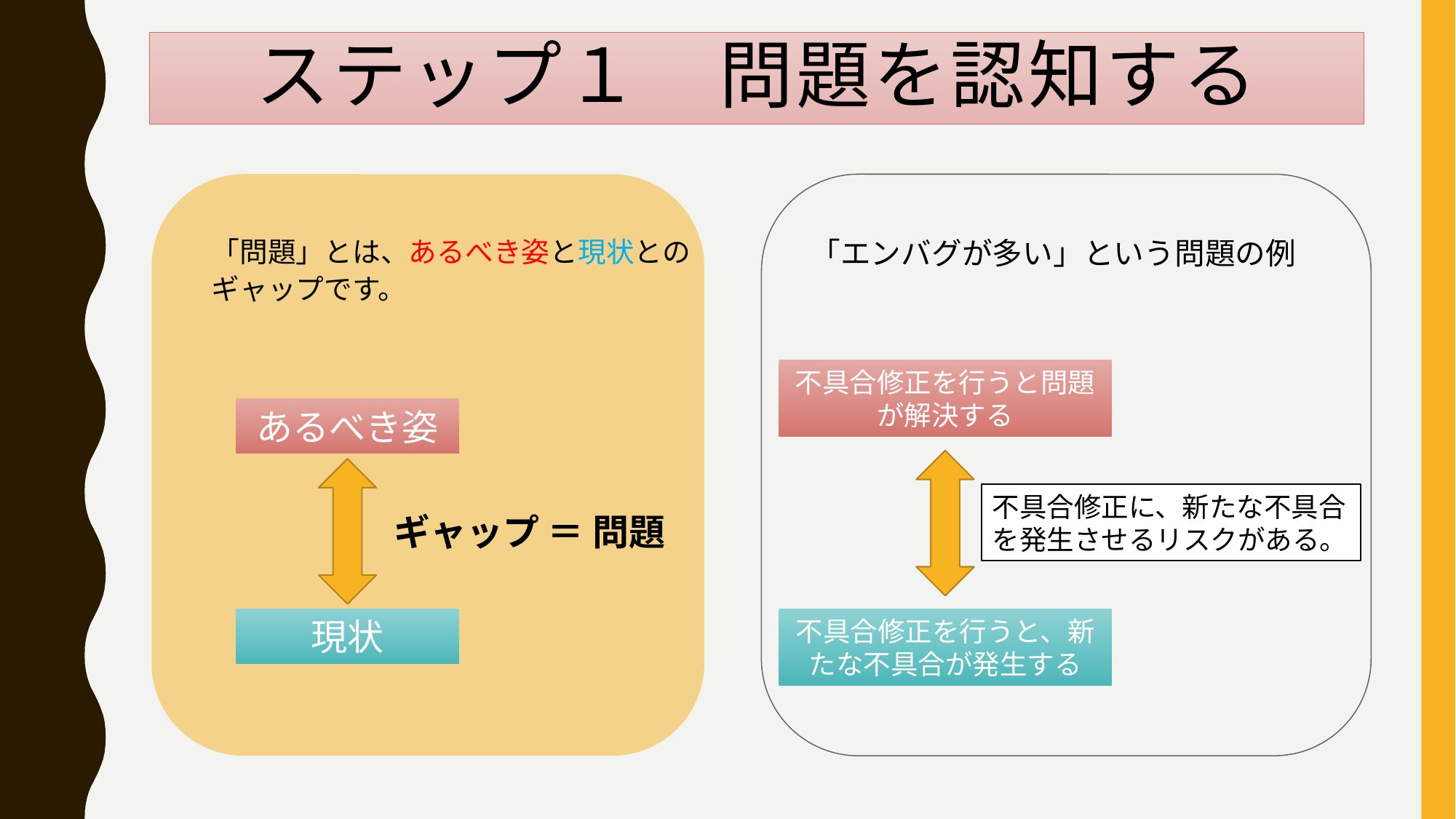

# ステップ１　問題を認知する

「問題」とは、あるべき姿と現状とのギャップです。
「エンバグが多い」という問題の例
不具合修正を行うと問題が解決する
あるべき姿

不具合修正に、新たな不具合を発生させるリスクがある。
ギャップ ＝ 問題
現状
不具合修正を行うと、新たな不具合が発生する